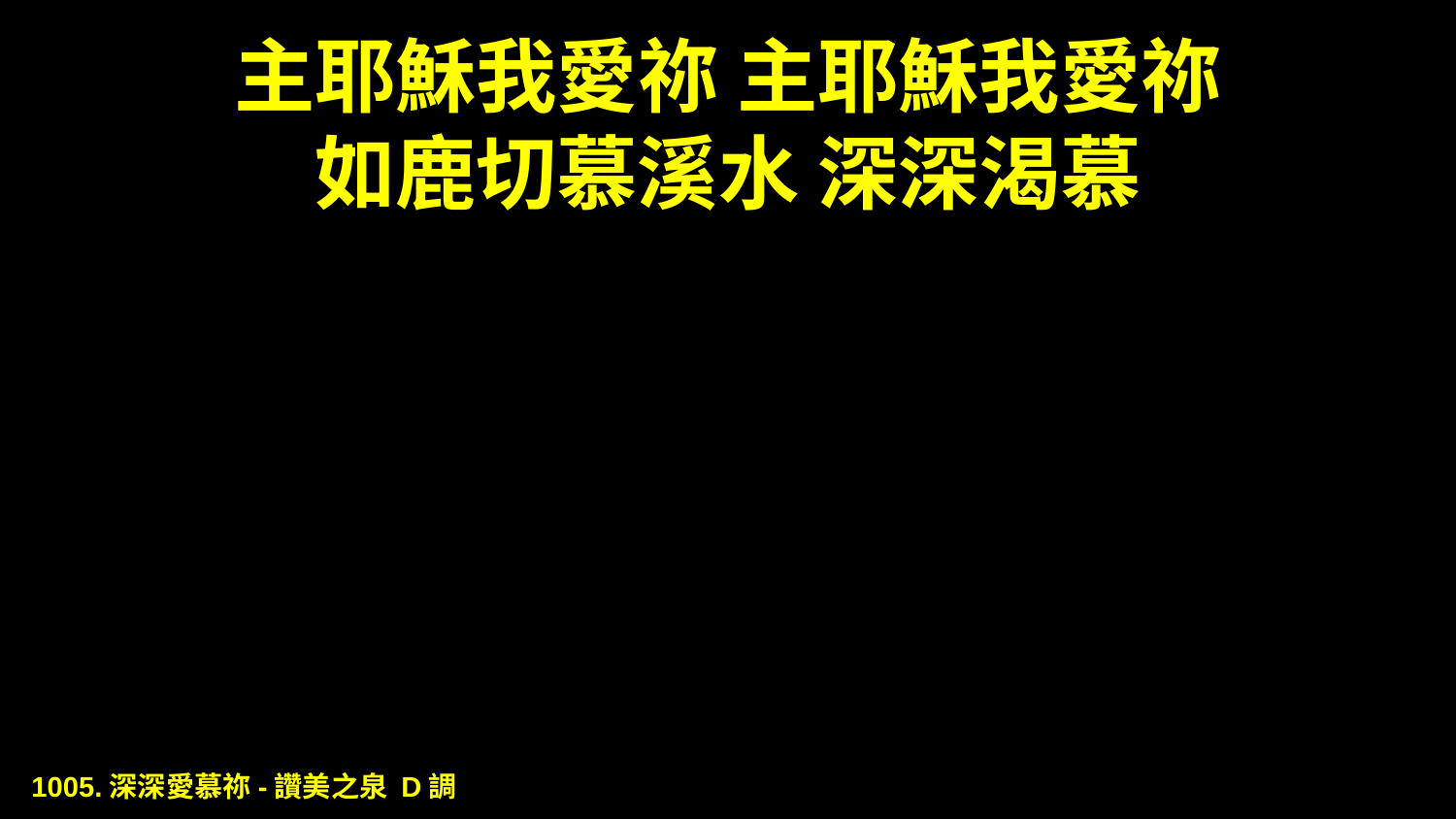

# 主耶穌我愛祢 主耶穌我愛祢 如鹿切慕溪水 深深渴慕
1005.深深愛慕祢-讚美之泉 D調